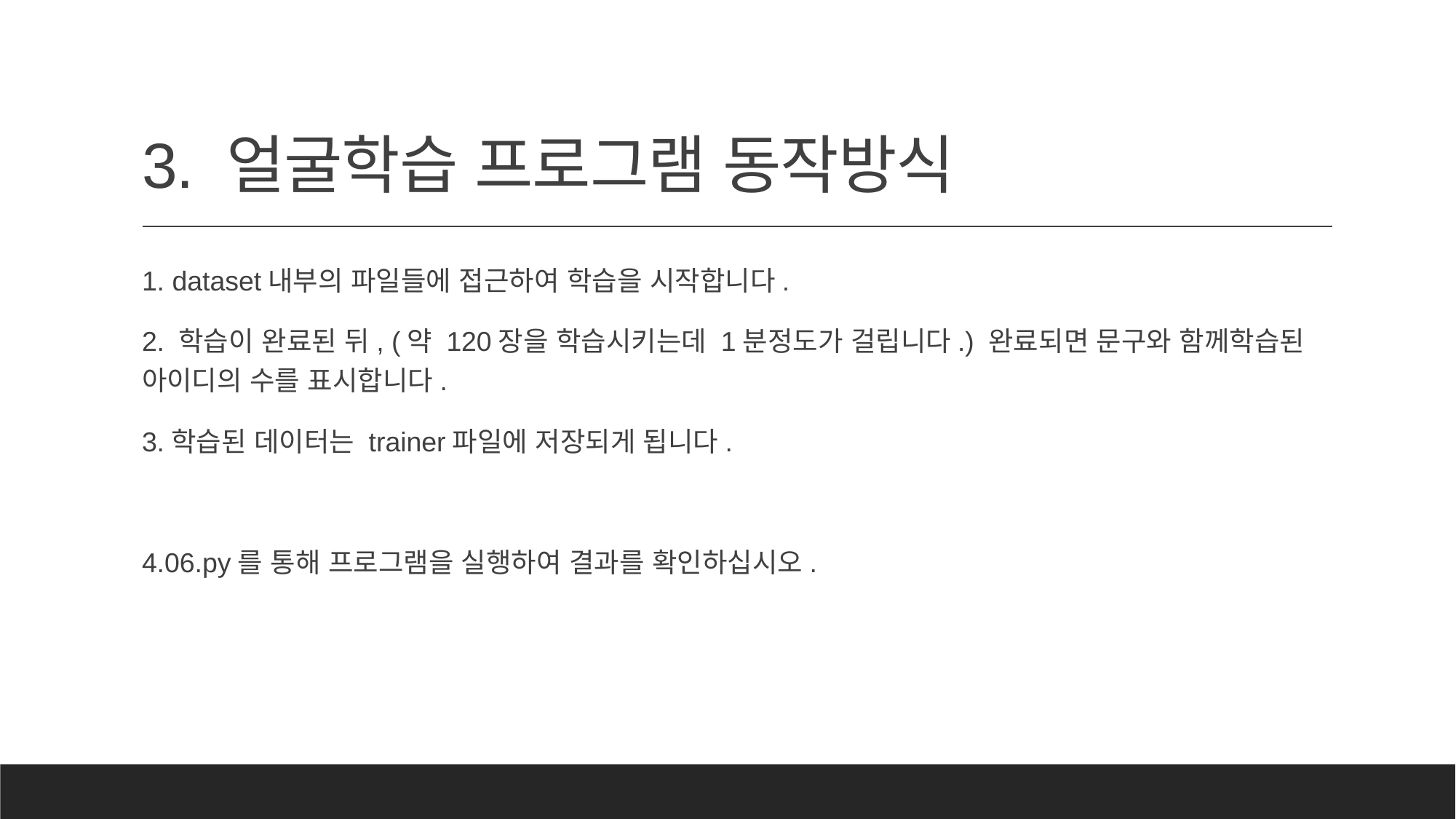

# 3. 얼굴학습 프로그램 동작방식
1. dataset내부의 파일들에 접근하여 학습을 시작합니다.
2. 학습이 완료된 뒤, (약 120장을 학습시키는데 1분정도가 걸립니다.) 완료되면 문구와 함께학습된 아이디의 수를 표시합니다.
3.학습된 데이터는 trainer파일에 저장되게 됩니다.

4.06.py를 통해 프로그램을 실행하여 결과를 확인하십시오.